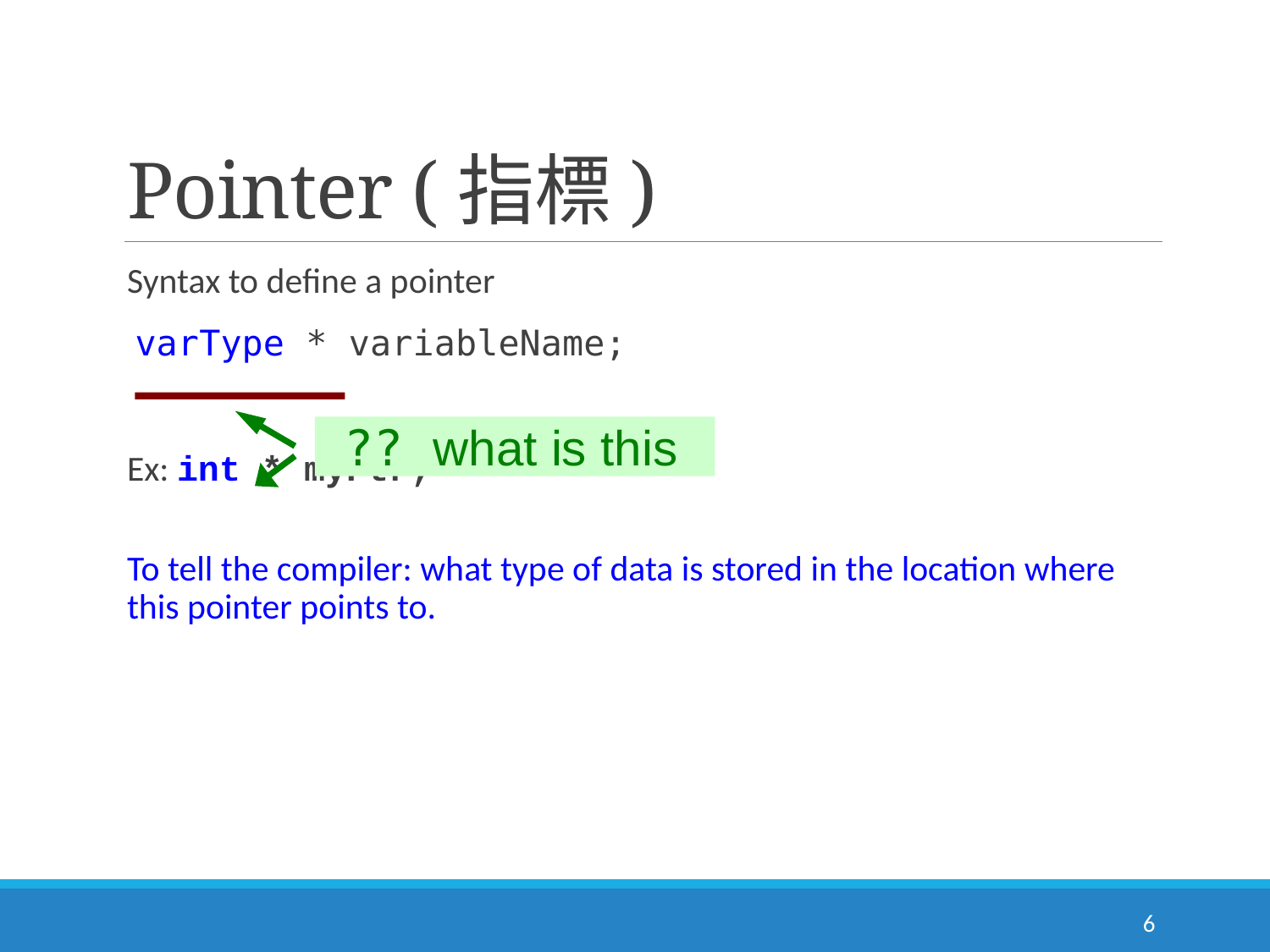

# Pointer (指標)
Syntax to define a pointer
	 varType * variableName;

	Ex: int * myPtr;

To tell the compiler: what type of data is stored in the location where this pointer points to.

 ?? what is this

6